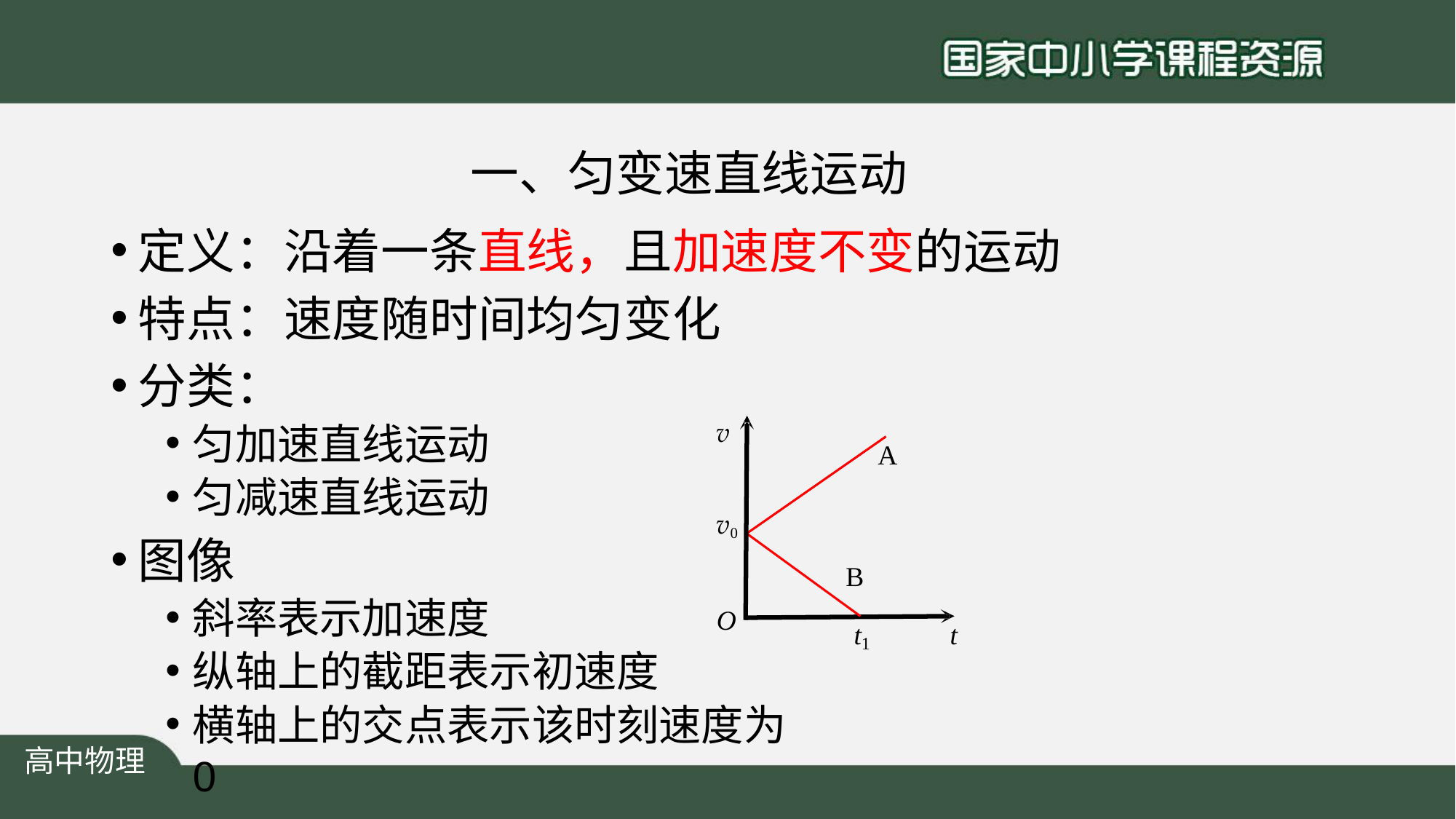

# 一、匀变速直线运动
定义：沿着一条直线，且加速度不变的运动
特点：速度随时间均匀变化
分类：
v
匀加速直线运动
匀减速直线运动
图像
斜率表示加速度

A
v0

B
O

t
t
1
纵轴上的截距表示初速度
横轴上的交点表示该时刻速度为0
高中物理